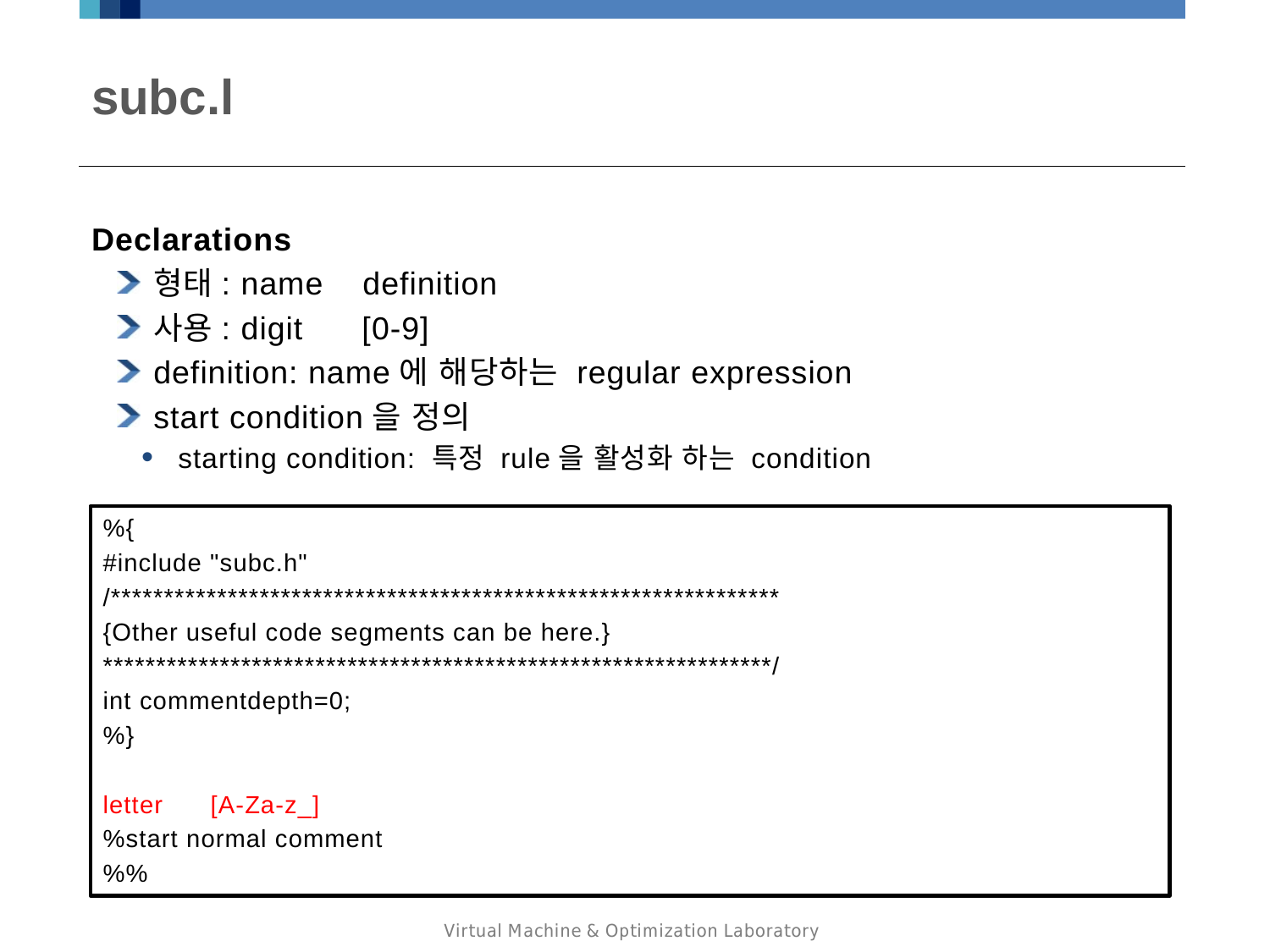

# subc.l
Declarations
형태: name    definition
사용: digit      [0-9]
definition: name에 해당하는 regular expression
start condition을 정의
starting condition: 특정 rule을 활성화 하는 condition
%{
#include "subc.h"
/***************************************************************
{Other useful code segments can be here.}
***************************************************************/
int commentdepth=0;
%}

letter      [A-Za-z_]
%start normal comment
%%